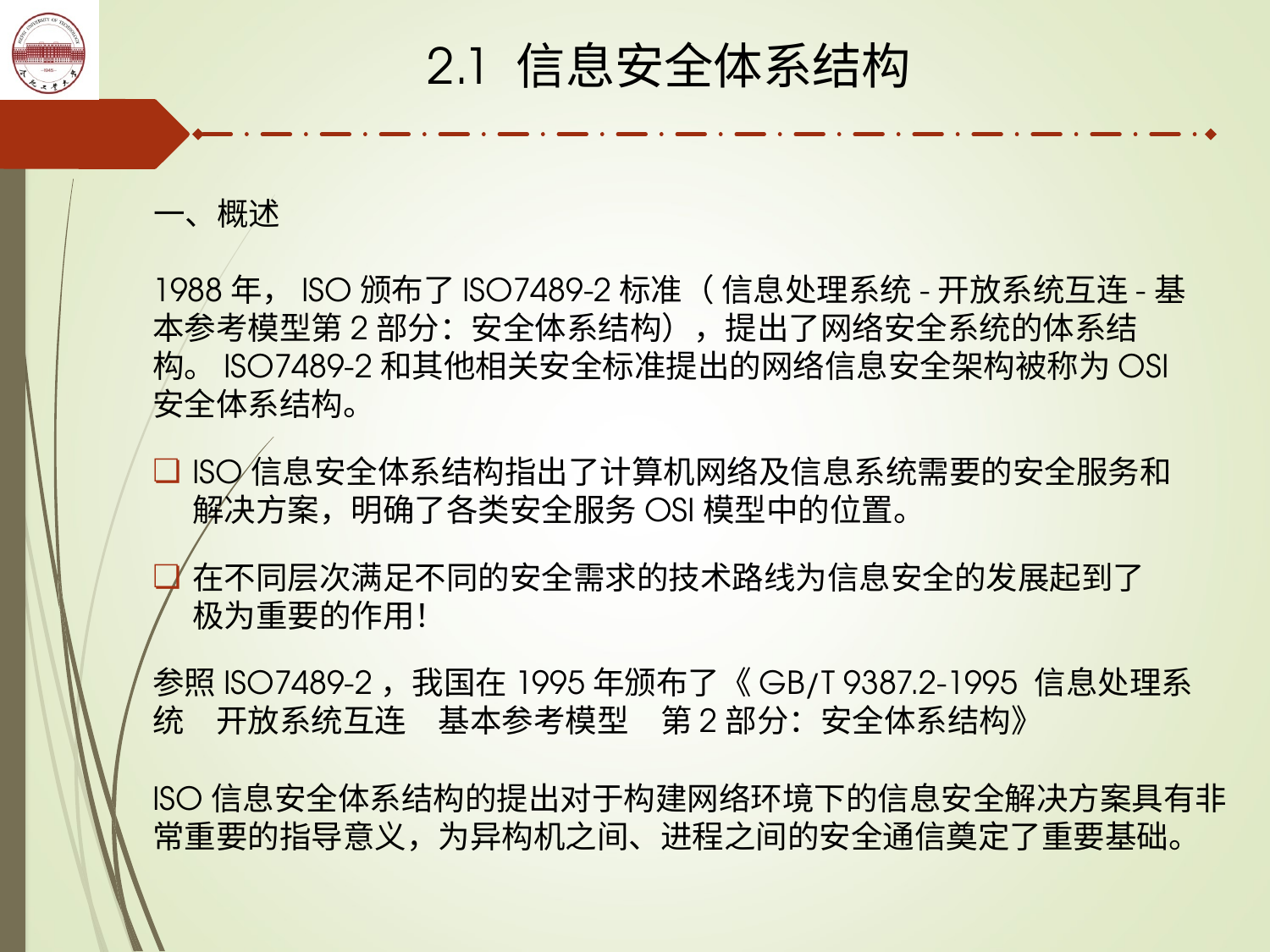

2.1 信息安全体系结构
一、概述
1988年，ISO颁布了ISO7489-2标准（ 信息处理系统-开放系统互连-基本参考模型第2部分：安全体系结构），提出了网络安全系统的体系结构。ISO7489-2和其他相关安全标准提出的网络信息安全架构被称为OSI安全体系结构。
ISO信息安全体系结构指出了计算机网络及信息系统需要的安全服务和解决方案，明确了各类安全服务OSI模型中的位置。
在不同层次满足不同的安全需求的技术路线为信息安全的发展起到了极为重要的作用！
参照ISO7489-2，我国在1995年颁布了《GB/T 9387.2-1995 信息处理系统　开放系统互连　基本参考模型　第2部分：安全体系结构》
ISO信息安全体系结构的提出对于构建网络环境下的信息安全解决方案具有非常重要的指导意义，为异构机之间、进程之间的安全通信奠定了重要基础。